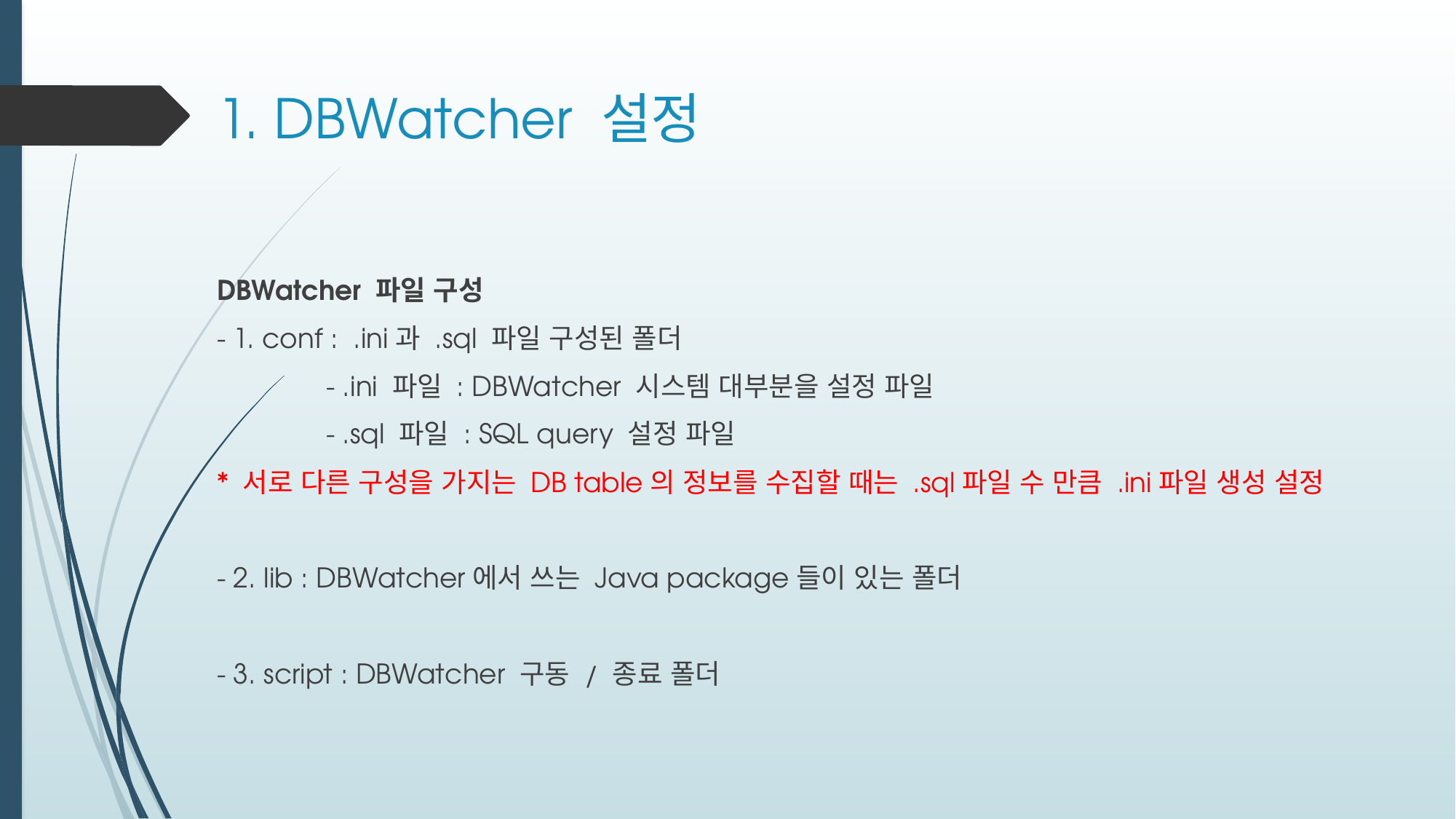

# 1. DBWatcher 설정
DBWatcher 파일 구성
- 1. conf :  .ini과 .sql 파일 구성된 폴더
	- .ini 파일 : DBWatcher 시스템 대부분을 설정 파일
	- .sql 파일 : SQL query 설정 파일
* 서로 다른 구성을 가지는 DB table의 정보를 수집할 때는 .sql파일 수 만큼 .ini파일 생성 설정

- 2. lib : DBWatcher에서 쓰는 Java package들이 있는 폴더

- 3. script : DBWatcher 구동 / 종료 폴더